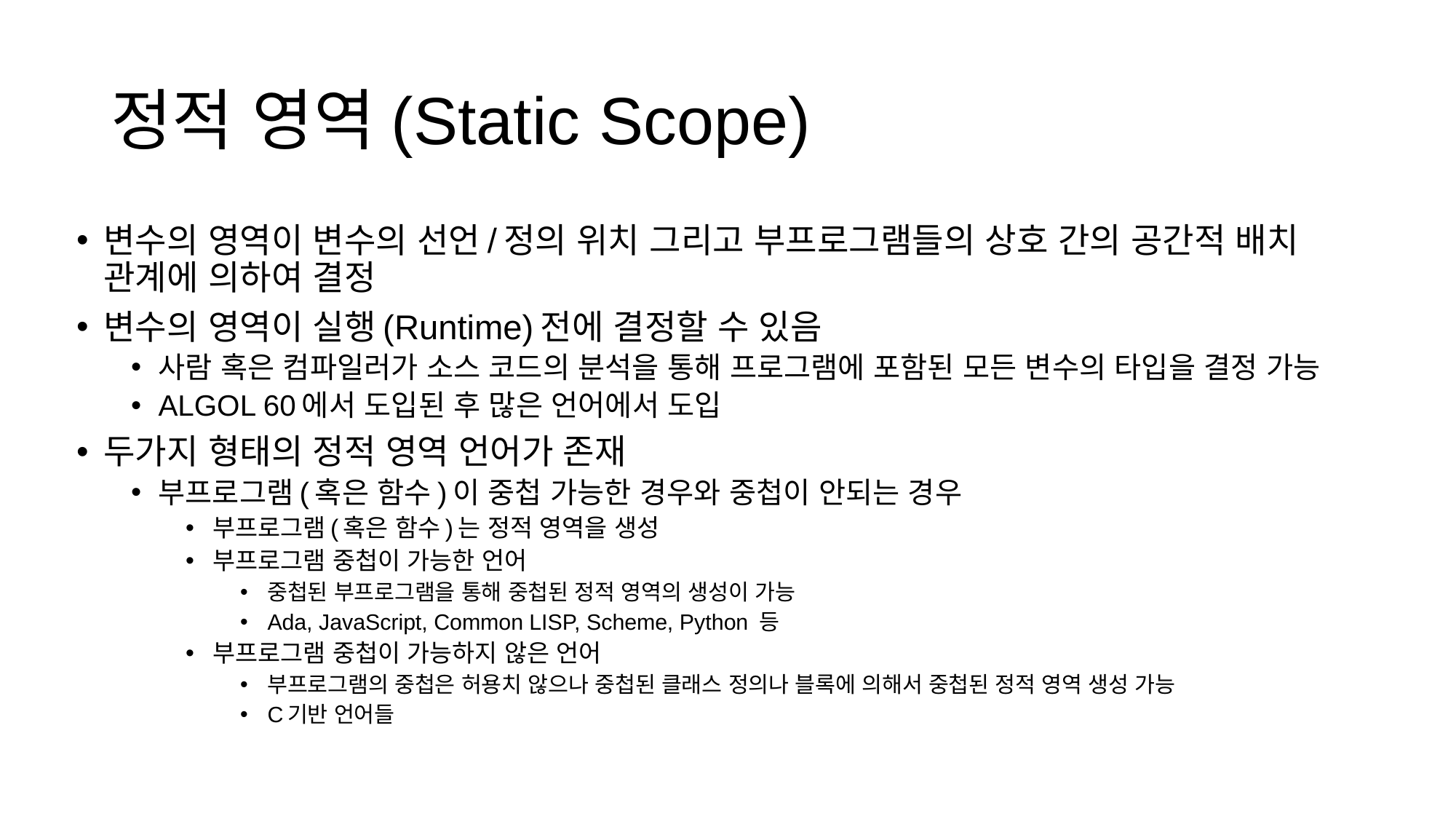

# 정적 영역(Static Scope)
변수의 영역이 변수의 선언/정의 위치 그리고 부프로그램들의 상호 간의 공간적 배치 관계에 의하여 결정
변수의 영역이 실행(Runtime)전에 결정할 수 있음
사람 혹은 컴파일러가 소스 코드의 분석을 통해 프로그램에 포함된 모든 변수의 타입을 결정 가능
ALGOL 60에서 도입된 후 많은 언어에서 도입
두가지 형태의 정적 영역 언어가 존재
부프로그램(혹은 함수)이 중첩 가능한 경우와 중첩이 안되는 경우
부프로그램(혹은 함수)는 정적 영역을 생성
부프로그램 중첩이 가능한 언어
중첩된 부프로그램을 통해 중첩된 정적 영역의 생성이 가능
Ada, JavaScript, Common LISP, Scheme, Python 등
부프로그램 중첩이 가능하지 않은 언어
부프로그램의 중첩은 허용치 않으나 중첩된 클래스 정의나 블록에 의해서 중첩된 정적 영역 생성 가능
C기반 언어들